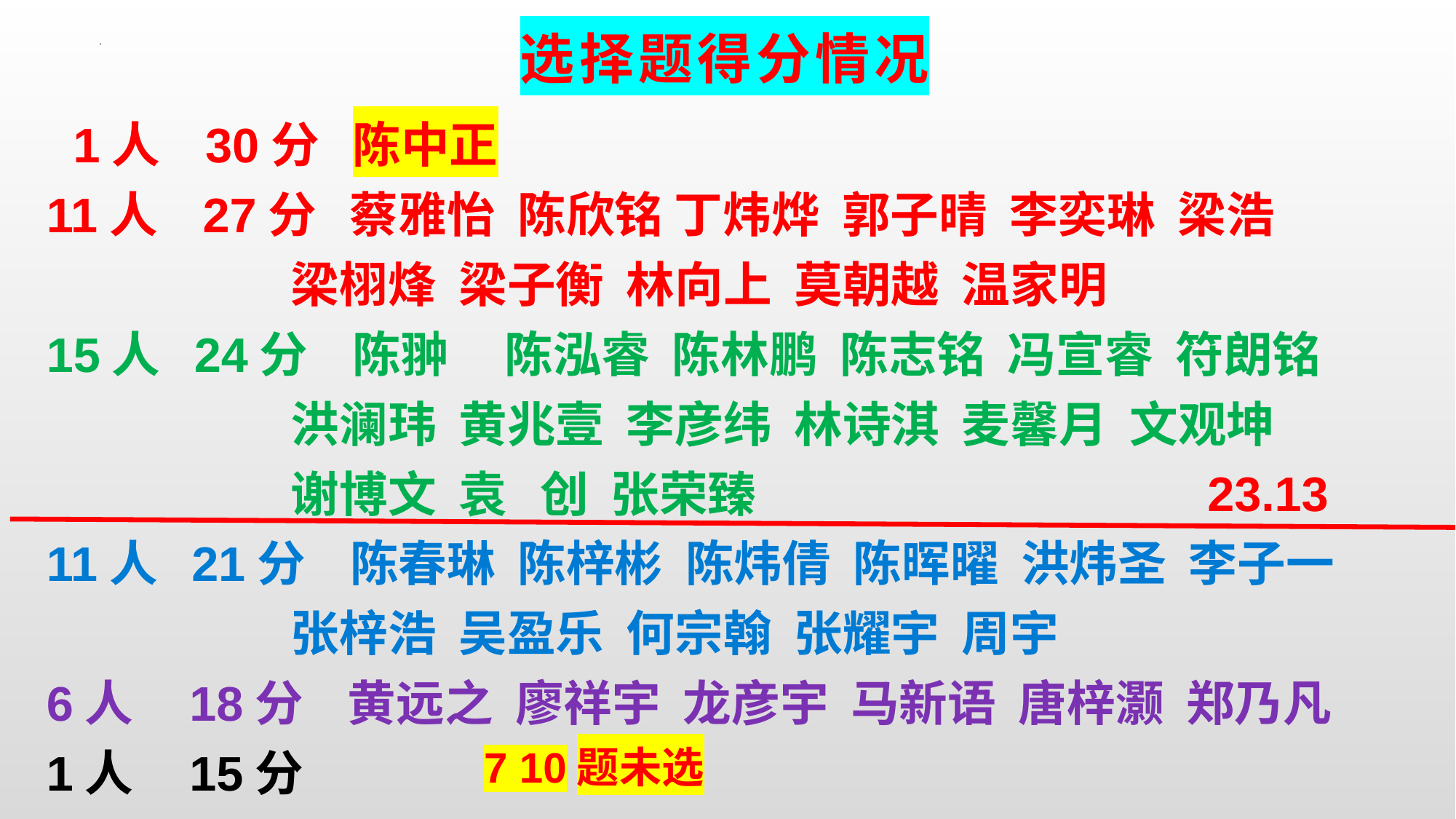

# 选择题得分情况
  1人   30分   陈中正
11人   27分   蔡雅怡  陈欣铭 丁炜烨  郭子晴  李奕琳  梁浩
                     梁栩烽  梁子衡  林向上  莫朝越  温家明
15人  24分    陈翀     陈泓睿  陈林鹏  陈志铭  冯宣睿  符朗铭
                     洪澜玮  黄兆壹  李彦纬  林诗淇  麦馨月  文观坤
                     谢博文  袁   创  张荣臻
11人  21分    陈春琳  陈梓彬  陈炜倩  陈晖曜  洪炜圣  李子一
                     张梓浩  吴盈乐  何宗翰  张耀宇  周宇
6人    18分    黄远之  廖祥宇  龙彦宇  马新语  唐梓灏  郑乃凡
1人    15分
23.13
7 10题未选